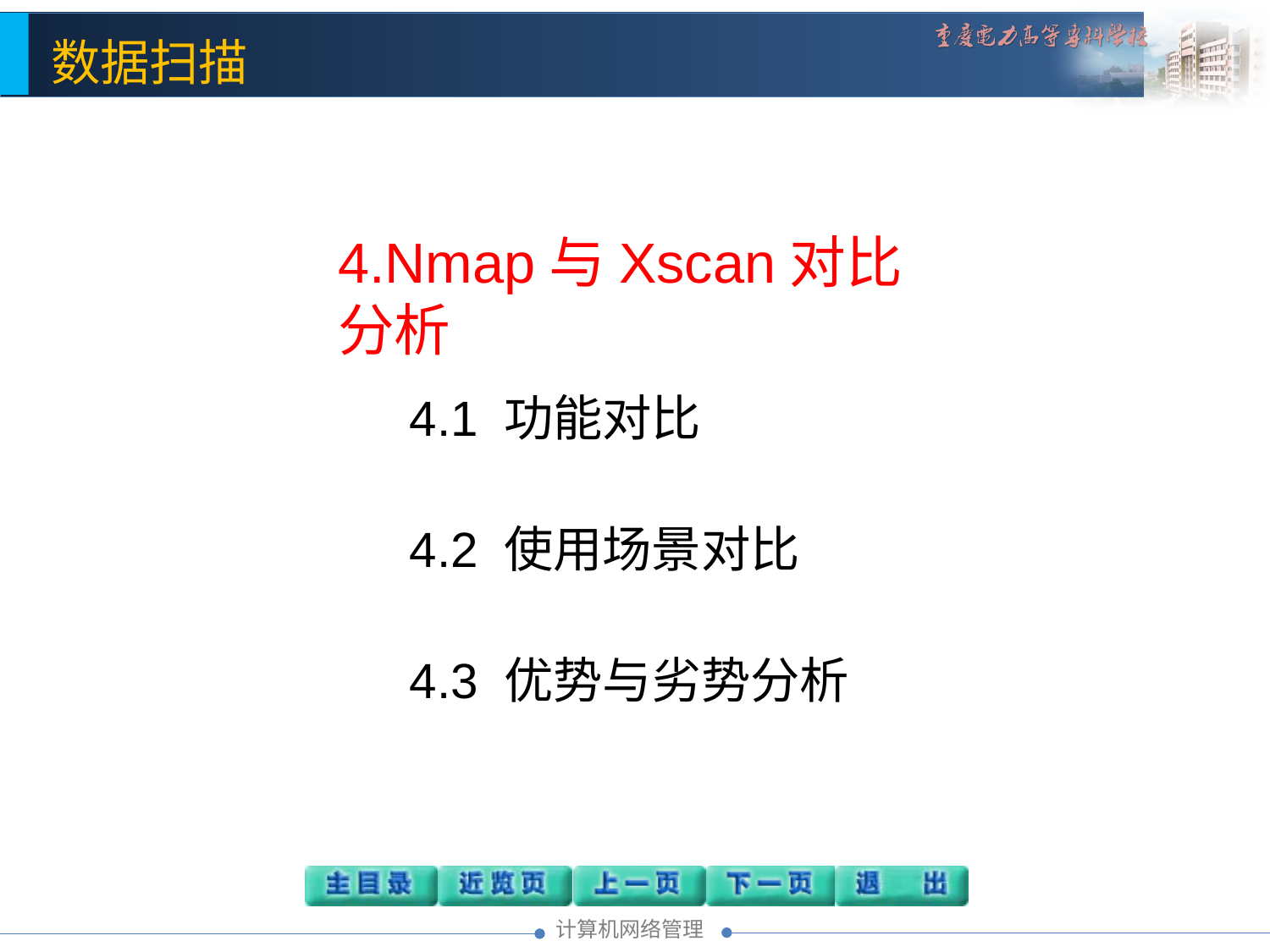

4.Nmap与Xscan对比分析
4.1 功能对比
4.2 使用场景对比
4.3 优势与劣势分析